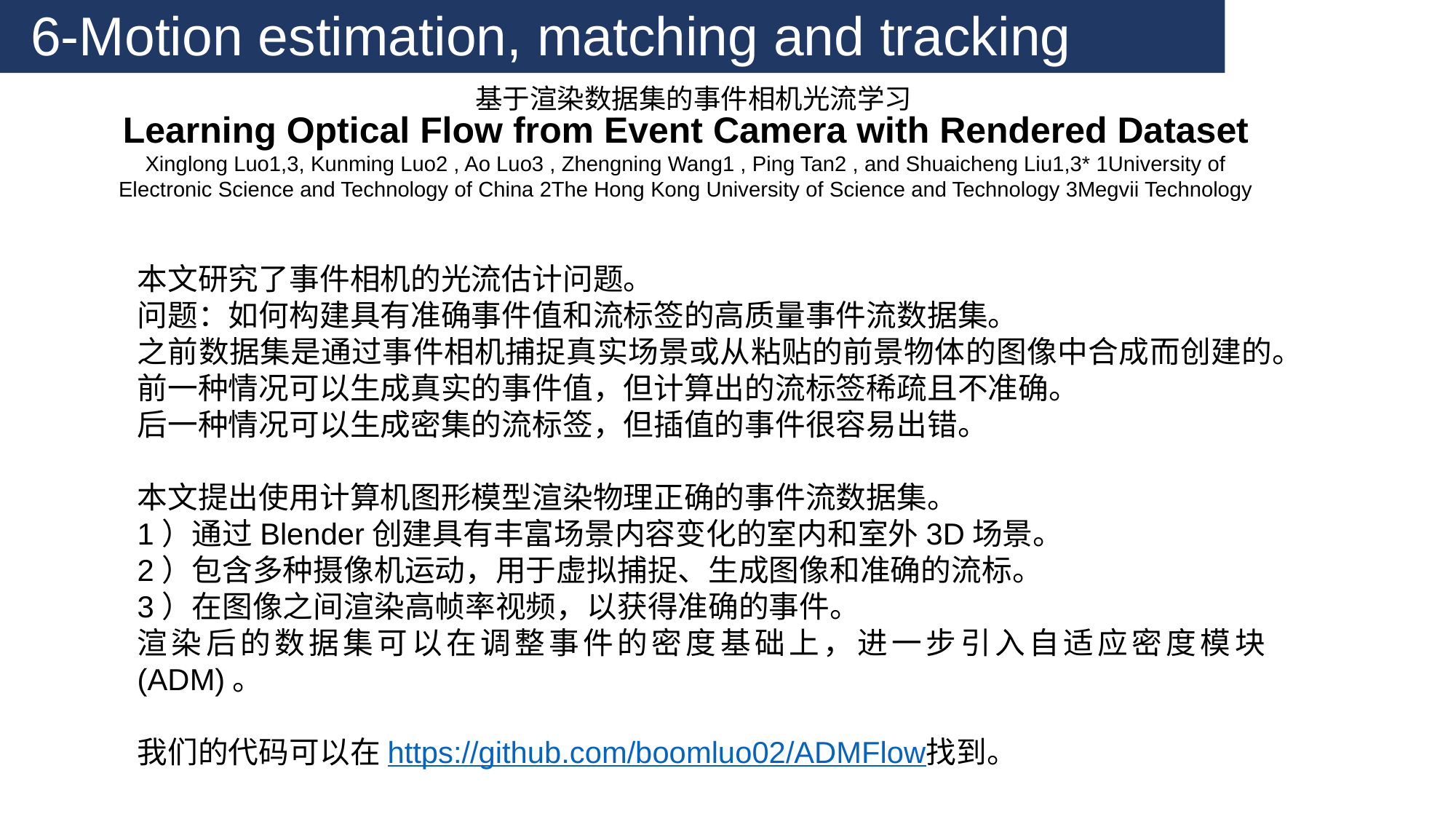

6-Motion estimation, matching and tracking
基于渲染数据集的事件相机光流学习
Learning Optical Flow from Event Camera with Rendered Dataset
Xinglong Luo1,3, Kunming Luo2 , Ao Luo3 , Zhengning Wang1 , Ping Tan2 , and Shuaicheng Liu1,3* 1University of Electronic Science and Technology of China 2The Hong Kong University of Science and Technology 3Megvii Technology
本文研究了事件相机的光流估计问题。
问题：如何构建具有准确事件值和流标签的高质量事件流数据集。
之前数据集是通过事件相机捕捉真实场景或从粘贴的前景物体的图像中合成而创建的。
前一种情况可以生成真实的事件值，但计算出的流标签稀疏且不准确。
后一种情况可以生成密集的流标签，但插值的事件很容易出错。

本文提出使用计算机图形模型渲染物理正确的事件流数据集。
1）通过Blender创建具有丰富场景内容变化的室内和室外3D场景。
2）包含多种摄像机运动，用于虚拟捕捉、生成图像和准确的流标。
3）在图像之间渲染高帧率视频，以获得准确的事件。
渲染后的数据集可以在调整事件的密度基础上，进一步引入自适应密度模块(ADM)。

我们的代码可以在https://github.com/boomluo02/ADMFlow找到。